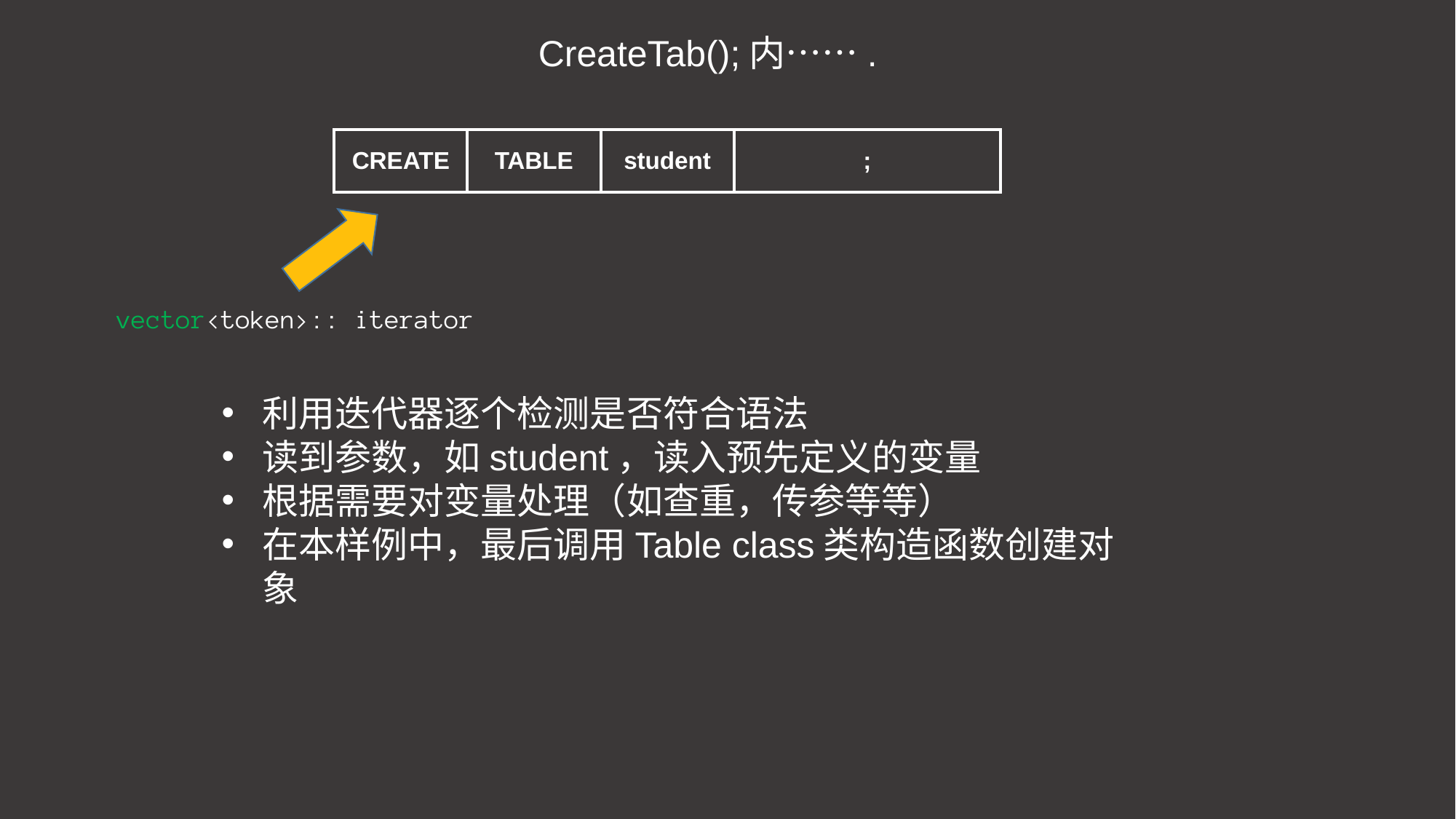

CreateTab();内…….
| CREATE | TABLE | student | ; |
| --- | --- | --- | --- |

vector<token>:: iterator
利用迭代器逐个检测是否符合语法
读到参数，如student，读入预先定义的变量
根据需要对变量处理（如查重，传参等等）
在本样例中，最后调用Table class类构造函数创建对象